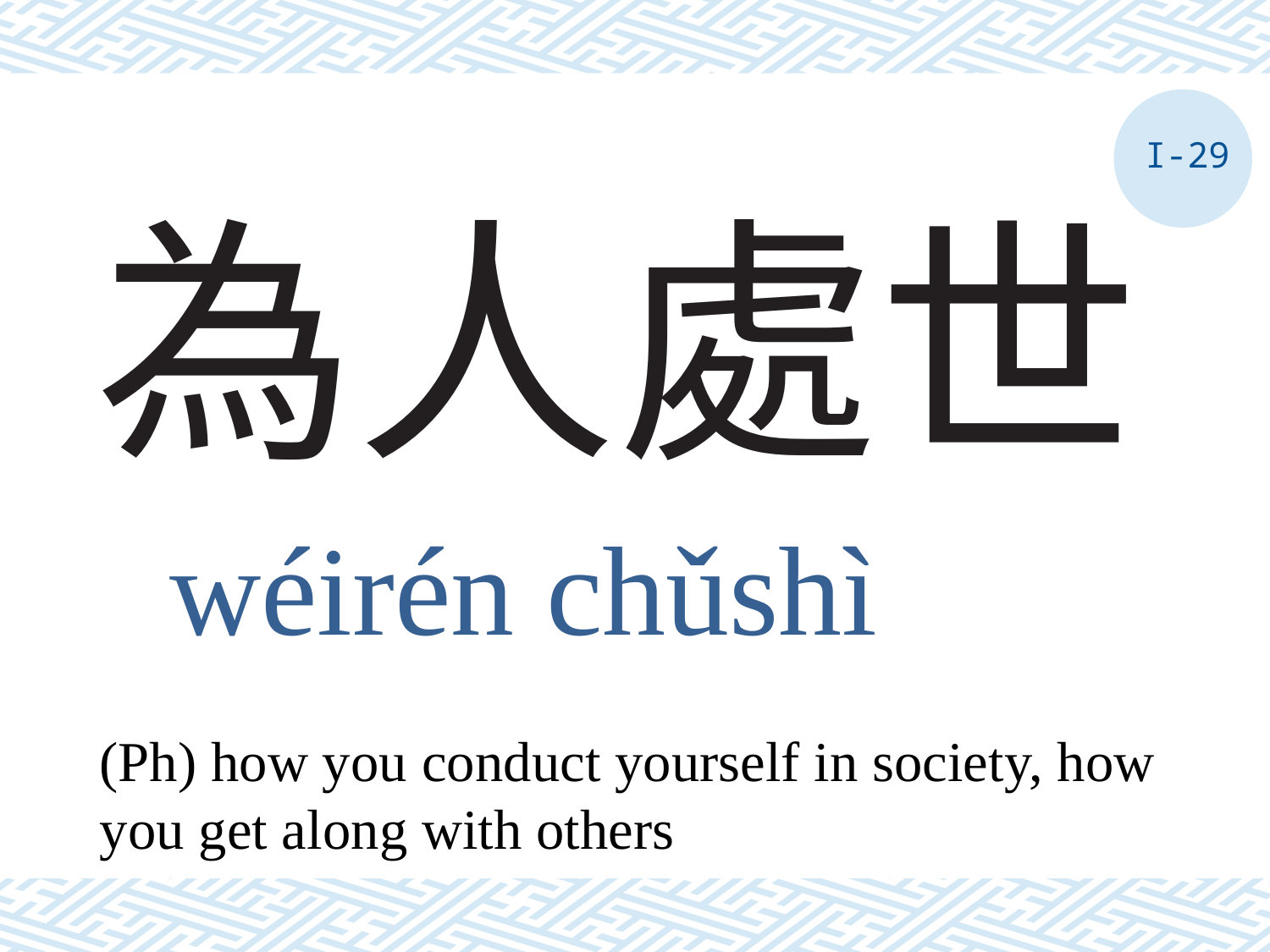

I-29

# 為人處世
wéirén chǔshì
(Ph) how you conduct yourself in society, how you get along with others